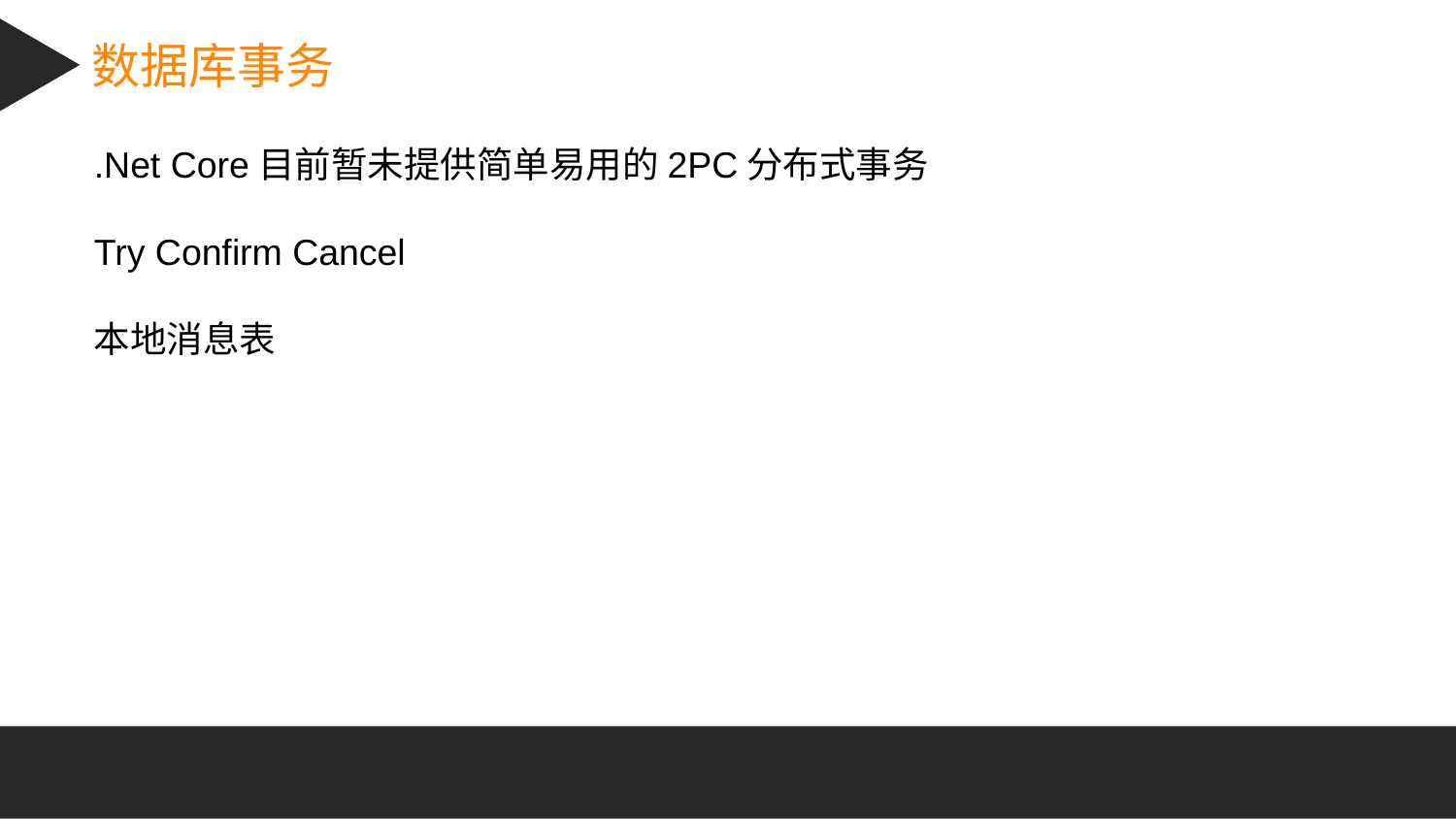

数据库事务
.Net Core目前暂未提供简单易用的2PC分布式事务

Try Confirm Cancel

本地消息表